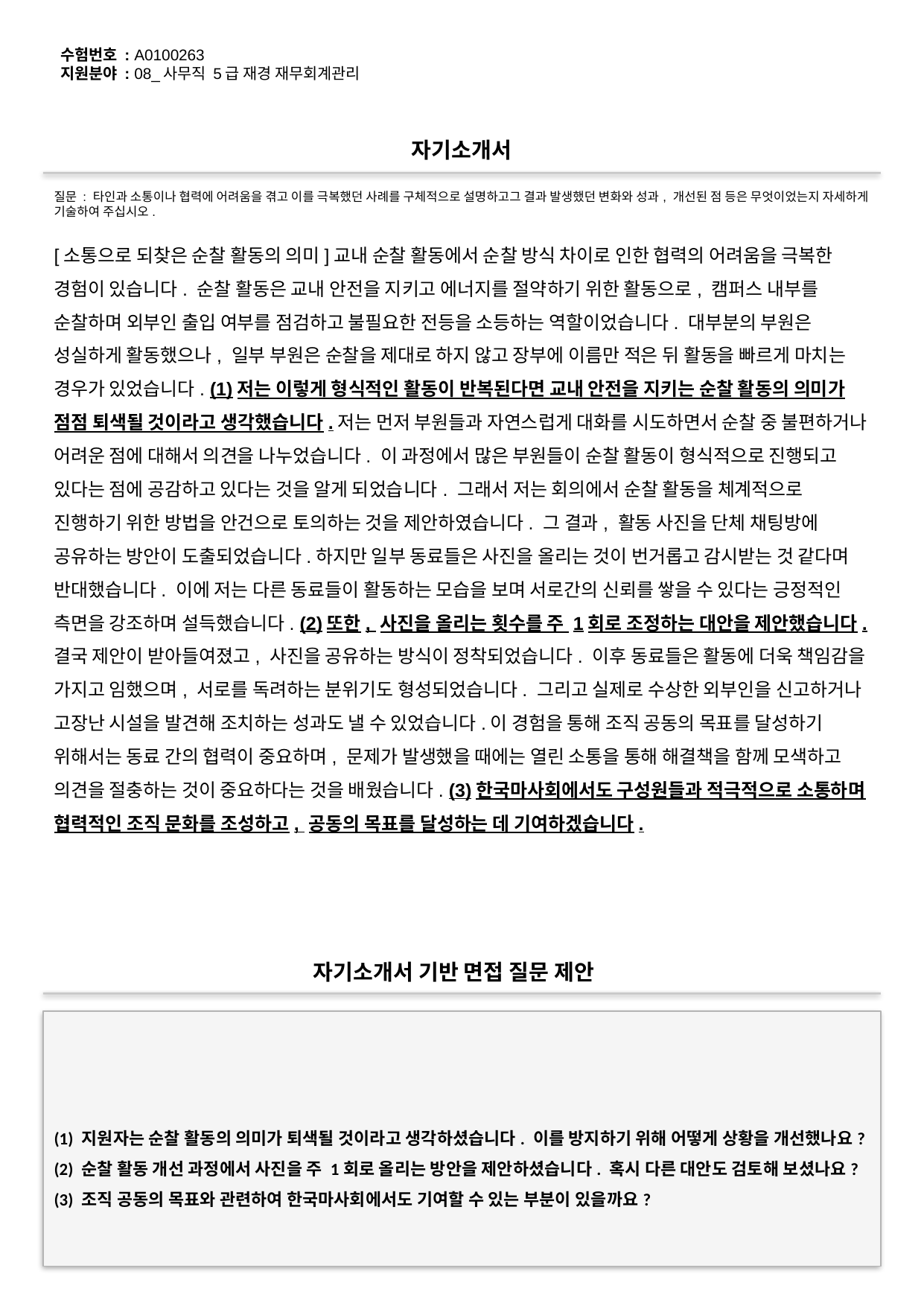

수험번호 : A0100263
지원분야 : 08_사무직 5급 재경 재무회계관리
#

자기소개서

질문 : 타인과 소통이나 협력에 어려움을 겪고 이를 극복했던 사례를 구체적으로 설명하고그 결과 발생했던 변화와 성과, 개선된 점 등은 무엇이었는지 자세하게 기술하여 주십시오.

[소통으로 되찾은 순찰 활동의 의미]교내 순찰 활동에서 순찰 방식 차이로 인한 협력의 어려움을 극복한 경험이 있습니다. 순찰 활동은 교내 안전을 지키고 에너지를 절약하기 위한 활동으로, 캠퍼스 내부를 순찰하며 외부인 출입 여부를 점검하고 불필요한 전등을 소등하는 역할이었습니다. 대부분의 부원은 성실하게 활동했으나, 일부 부원은 순찰을 제대로 하지 않고 장부에 이름만 적은 뒤 활동을 빠르게 마치는 경우가 있었습니다. (1)저는 이렇게 형식적인 활동이 반복된다면 교내 안전을 지키는 순찰 활동의 의미가 점점 퇴색될 것이라고 생각했습니다.저는 먼저 부원들과 자연스럽게 대화를 시도하면서 순찰 중 불편하거나 어려운 점에 대해서 의견을 나누었습니다. 이 과정에서 많은 부원들이 순찰 활동이 형식적으로 진행되고 있다는 점에 공감하고 있다는 것을 알게 되었습니다. 그래서 저는 회의에서 순찰 활동을 체계적으로 진행하기 위한 방법을 안건으로 토의하는 것을 제안하였습니다. 그 결과, 활동 사진을 단체 채팅방에 공유하는 방안이 도출되었습니다.하지만 일부 동료들은 사진을 올리는 것이 번거롭고 감시받는 것 같다며 반대했습니다. 이에 저는 다른 동료들이 활동하는 모습을 보며 서로간의 신뢰를 쌓을 수 있다는 긍정적인 측면을 강조하며 설득했습니다. (2)또한, 사진을 올리는 횟수를 주 1회로 조정하는 대안을 제안했습니다. 결국 제안이 받아들여졌고, 사진을 공유하는 방식이 정착되었습니다. 이후 동료들은 활동에 더욱 책임감을 가지고 임했으며, 서로를 독려하는 분위기도 형성되었습니다. 그리고 실제로 수상한 외부인을 신고하거나 고장난 시설을 발견해 조치하는 성과도 낼 수 있었습니다.이 경험을 통해 조직 공동의 목표를 달성하기 위해서는 동료 간의 협력이 중요하며, 문제가 발생했을 때에는 열린 소통을 통해 해결책을 함께 모색하고 의견을 절충하는 것이 중요하다는 것을 배웠습니다. (3)한국마사회에서도 구성원들과 적극적으로 소통하며 협력적인 조직 문화를 조성하고, 공동의 목표를 달성하는 데 기여하겠습니다.

자기소개서 기반 면접 질문 제안

(1) 지원자는 순찰 활동의 의미가 퇴색될 것이라고 생각하셨습니다. 이를 방지하기 위해 어떻게 상황을 개선했나요?
(2) 순찰 활동 개선 과정에서 사진을 주 1회로 올리는 방안을 제안하셨습니다. 혹시 다른 대안도 검토해 보셨나요?
(3) 조직 공동의 목표와 관련하여 한국마사회에서도 기여할 수 있는 부분이 있을까요?